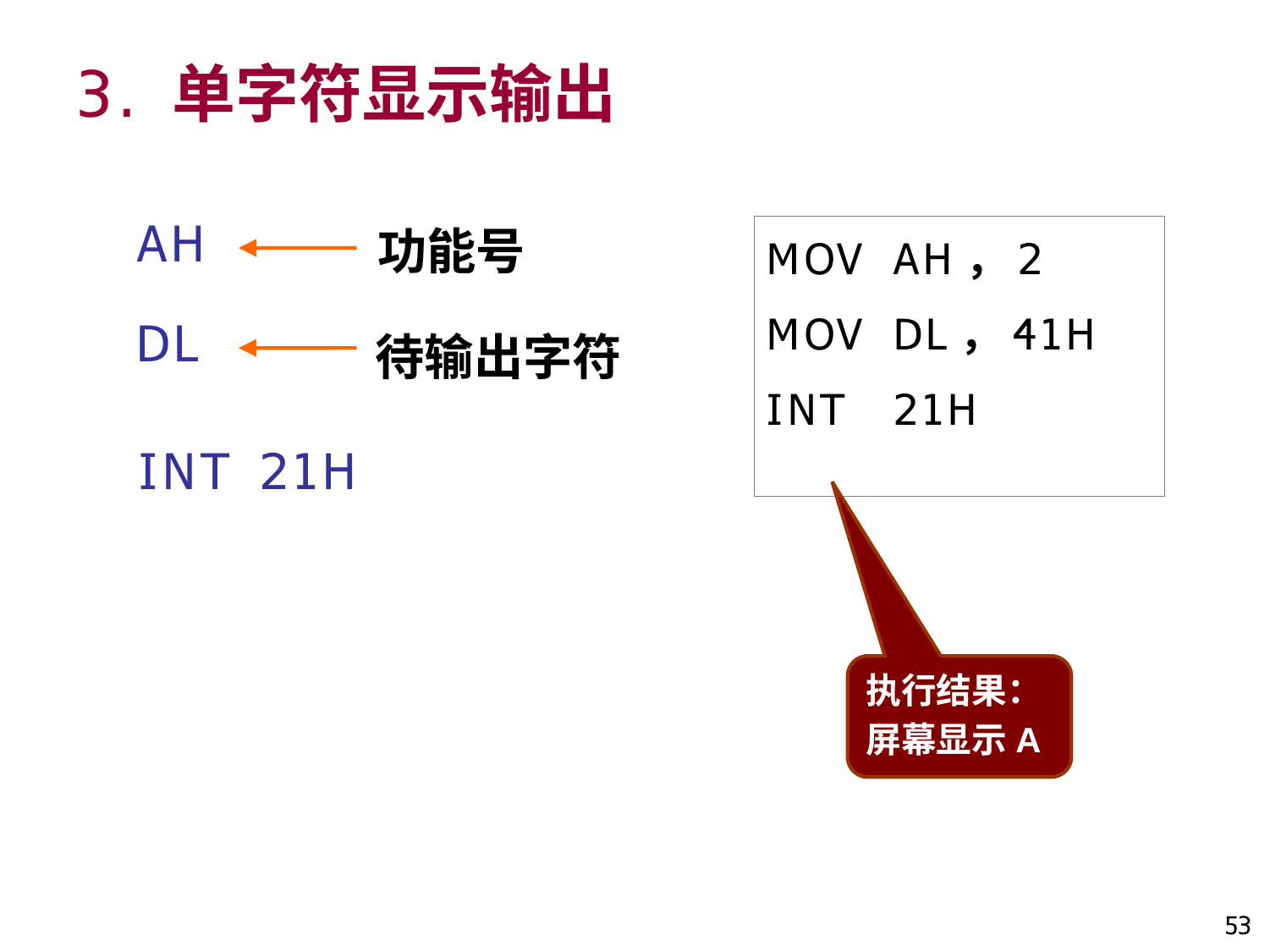

# 3. 单字符显示输出
功能号
  AH
MOV	AH，2
MOV	DL，41H
INT	21H

待输出字符
  DL

INT  21H

执行结果：
屏幕显示A
53